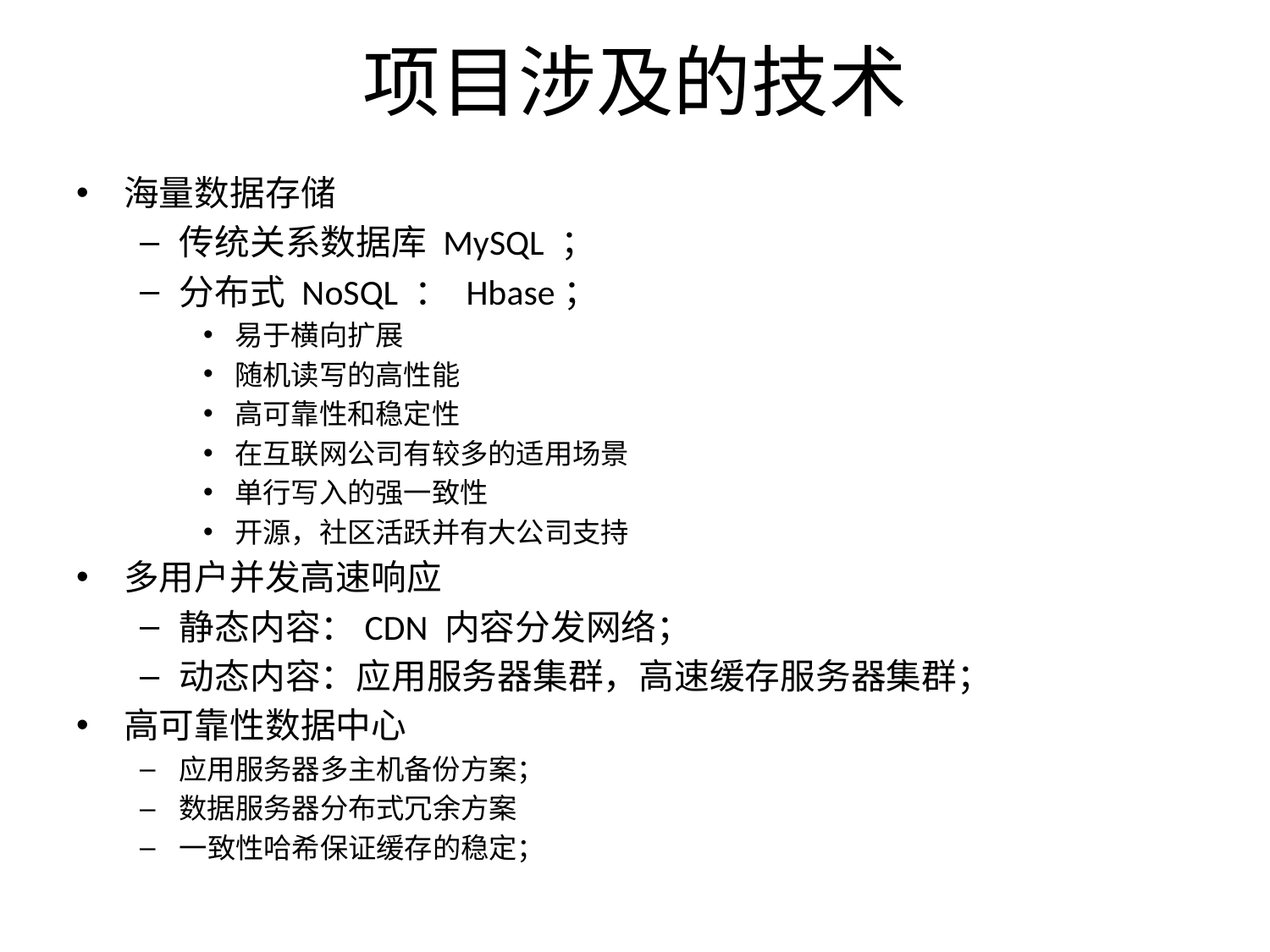

# 项目涉及的技术
海量数据存储
传统关系数据库 MySQL ；
分布式 NoSQL ： Hbase；
易于横向扩展
随机读写的高性能
高可靠性和稳定性
在互联网公司有较多的适用场景
单行写入的强一致性
开源，社区活跃并有大公司支持
多用户并发高速响应
静态内容：CDN 内容分发网络；
动态内容：应用服务器集群，高速缓存服务器集群；
高可靠性数据中心
应用服务器多主机备份方案；
数据服务器分布式冗余方案
一致性哈希保证缓存的稳定；